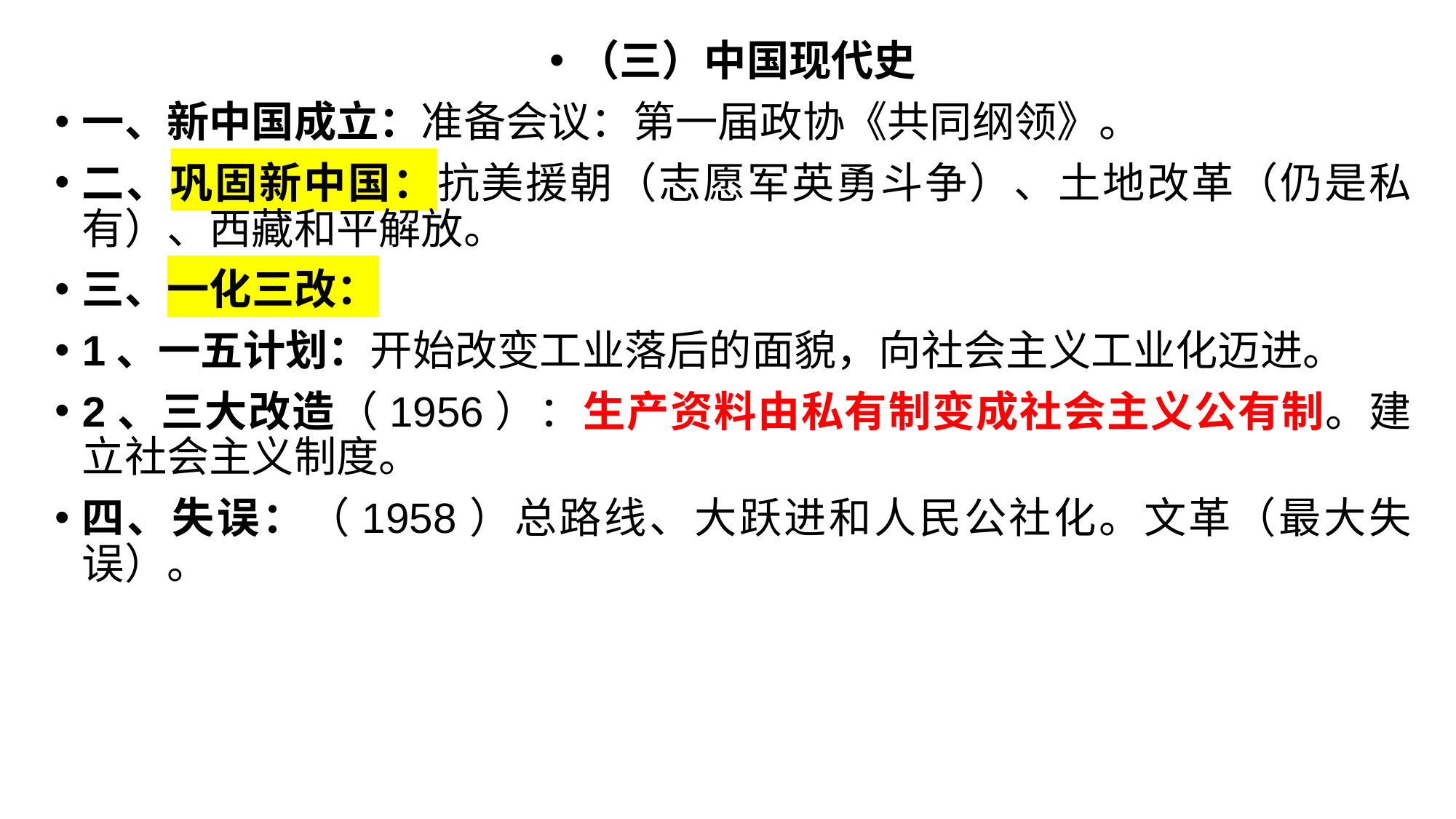

（三）中国现代史
一、新中国成立：准备会议：第一届政协《共同纲领》。
二、巩固新中国：抗美援朝（志愿军英勇斗争）、土地改革（仍是私有）、西藏和平解放。
三、一化三改：
1、一五计划：开始改变工业落后的面貌，向社会主义工业化迈进。
2、三大改造（1956）：生产资料由私有制变成社会主义公有制。建立社会主义制度。
四、失误：（1958）总路线、大跃进和人民公社化。文革（最大失误）。